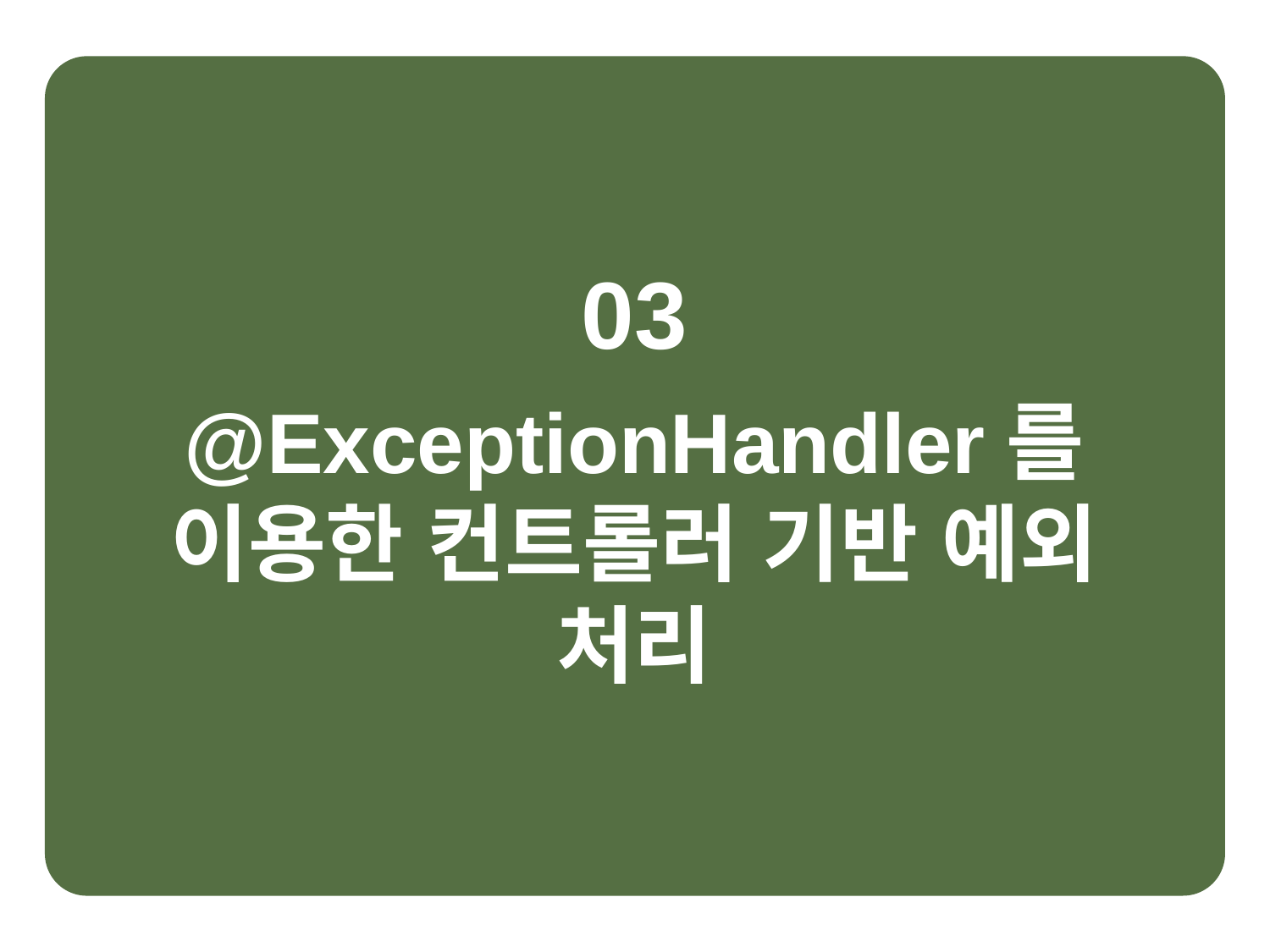

03
@ExceptionHandler를 이용한 컨트롤러 기반 예외 처리